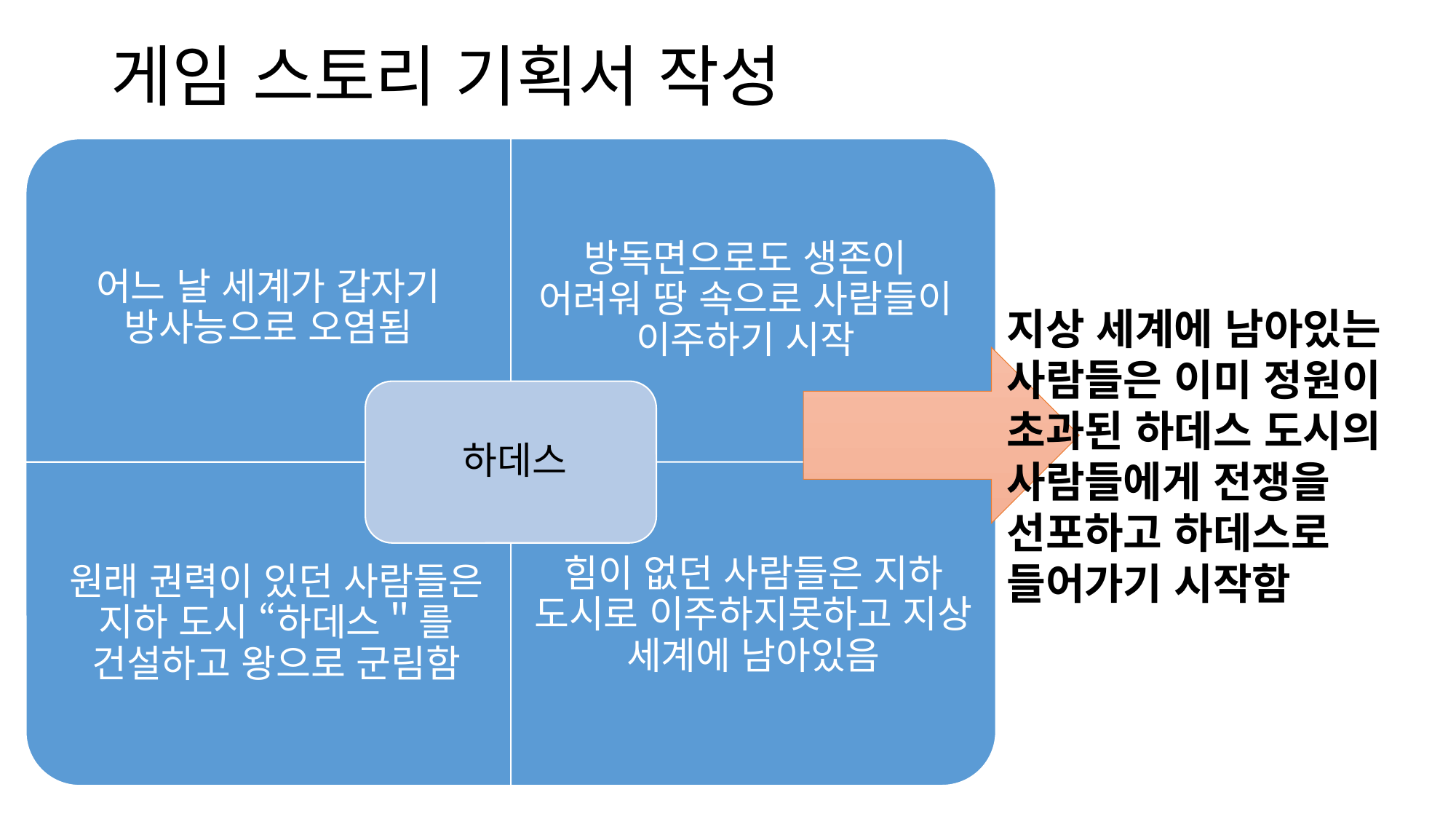

# 게임 스토리 기획서 작성
어느 날 세계가 갑자기 방사능으로 오염됨
방독면으로도 생존이 어려워 땅 속으로 사람들이 이주하기 시작
원래 권력이 있던 사람들은 지하 도시 “하데스＂를 건설하고 왕으로 군림함
힘이 없던 사람들은 지하 도시로 이주하지못하고 지상 세계에 남아있음
하데스
지상 세계에 남아있는 사람들은 이미 정원이 초과된 하데스 도시의 사람들에게 전쟁을 선포하고 하데스로 들어가기 시작함